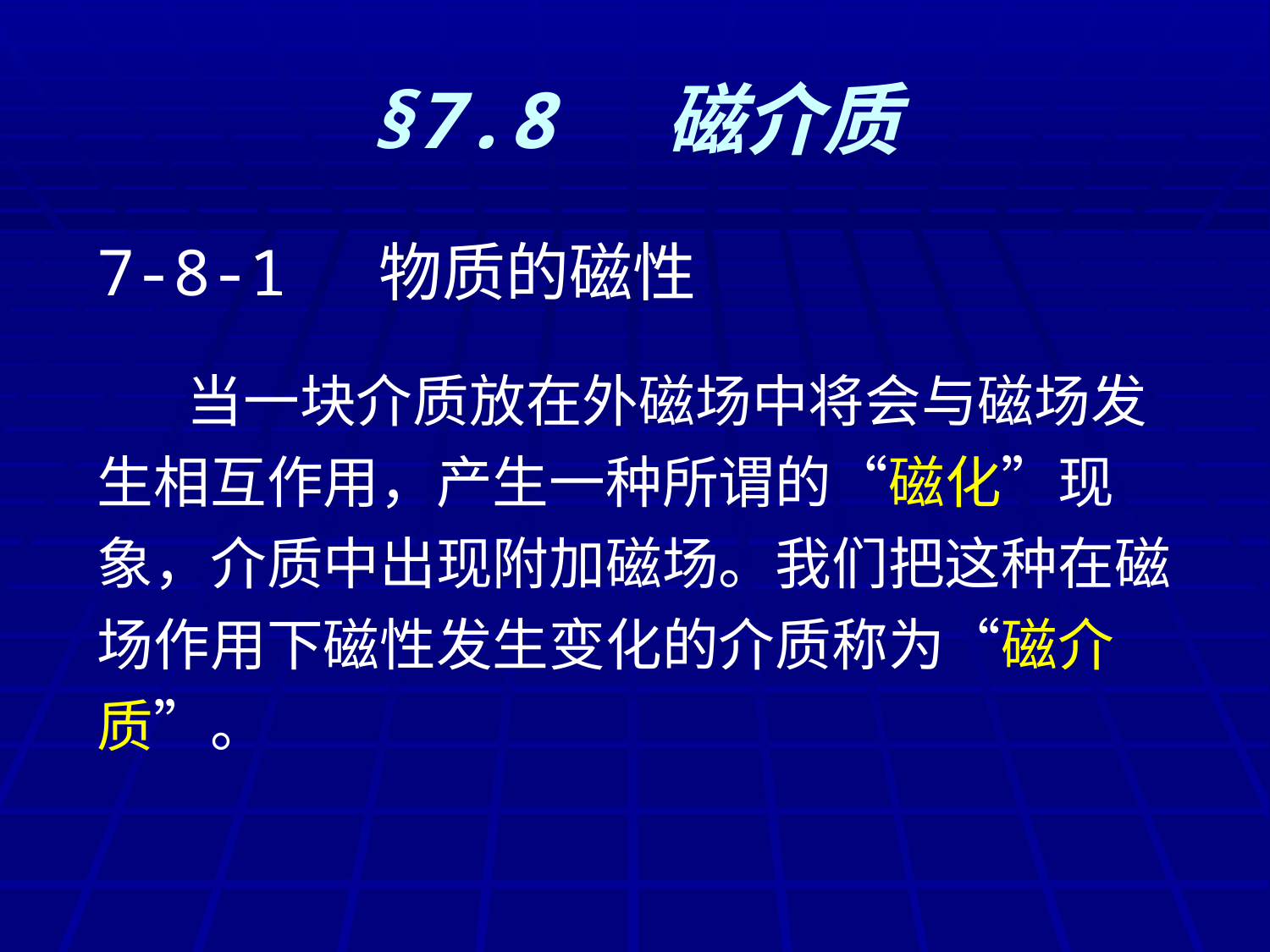

# §7.8  磁介质
7-8-1  物质的磁性
      当一块介质放在外磁场中将会与磁场发生相互作用，产生一种所谓的“磁化”现象，介质中出现附加磁场。我们把这种在磁场作用下磁性发生变化的介质称为“磁介质”。